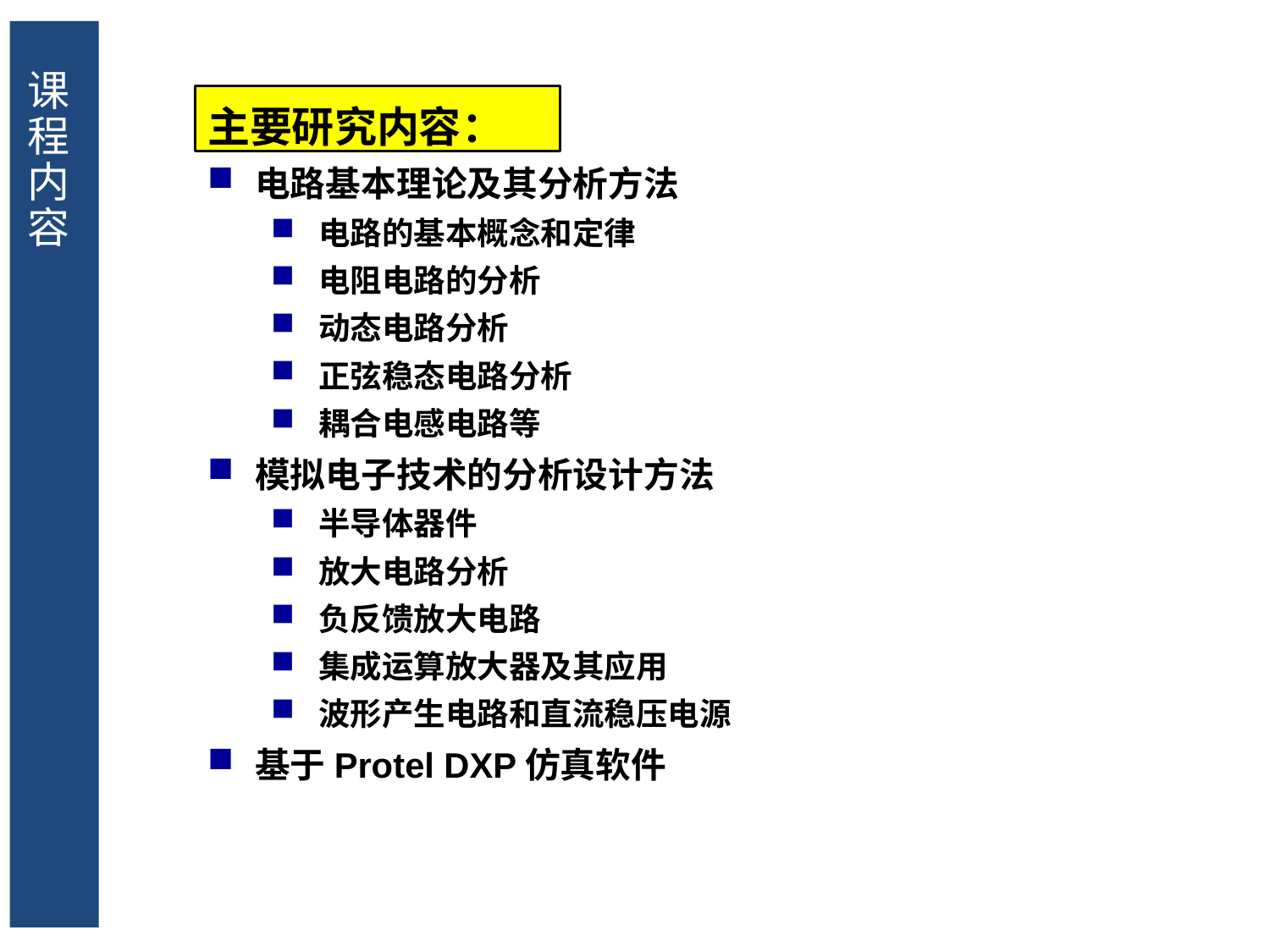

# 课程内容
主要研究内容：
电路基本理论及其分析方法
电路的基本概念和定律
电阻电路的分析
动态电路分析
正弦稳态电路分析
耦合电感电路等
模拟电子技术的分析设计方法
半导体器件
放大电路分析
负反馈放大电路
集成运算放大器及其应用
波形产生电路和直流稳压电源
基于Protel DXP仿真软件